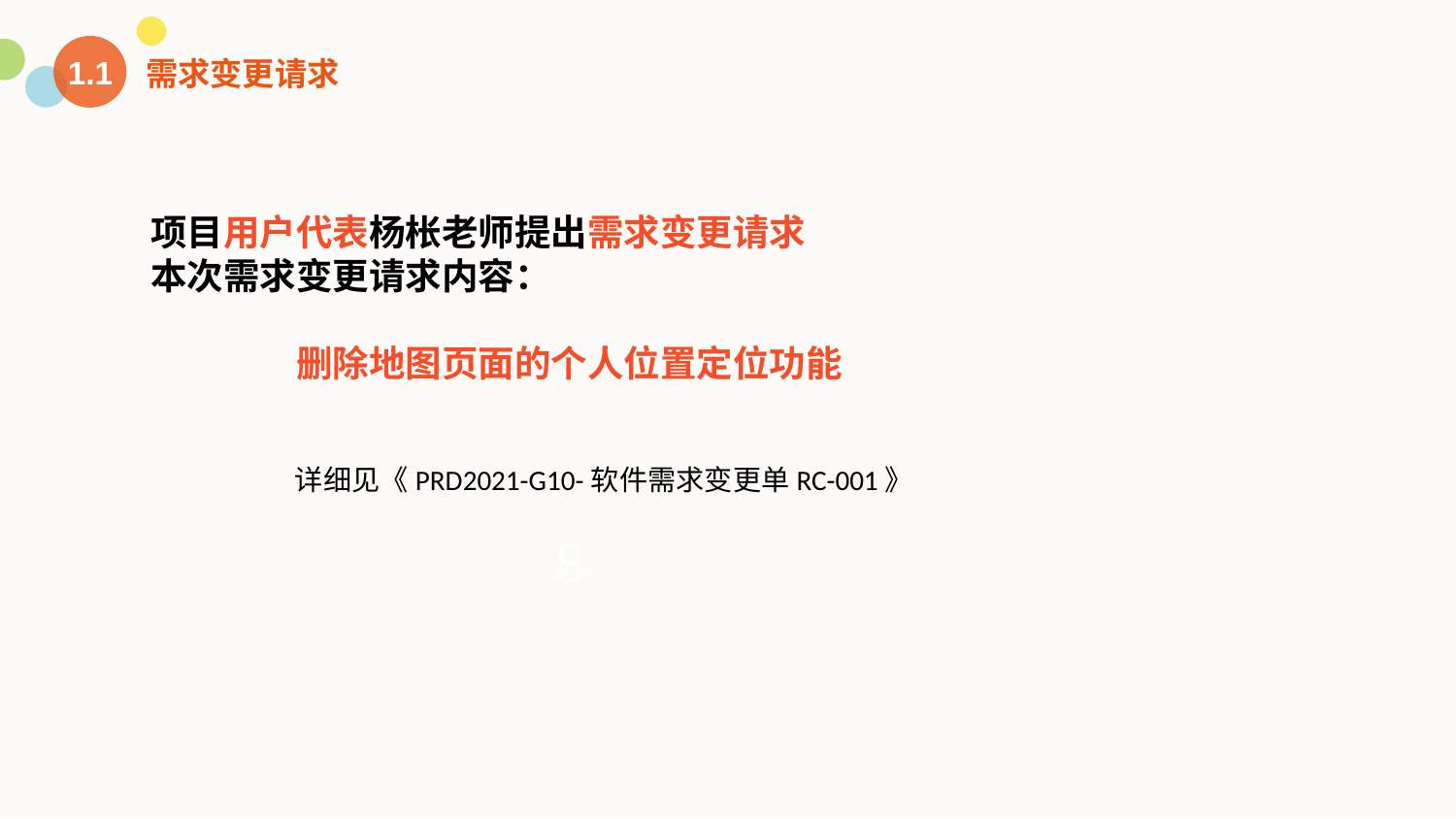

1.1
需求变更请求

项目用户代表杨枨老师提出需求变更请求
本次需求变更请求内容：

 	删除地图页面的个人位置定位功能

详细见《PRD2021-G10-软件需求变更单RC-001》